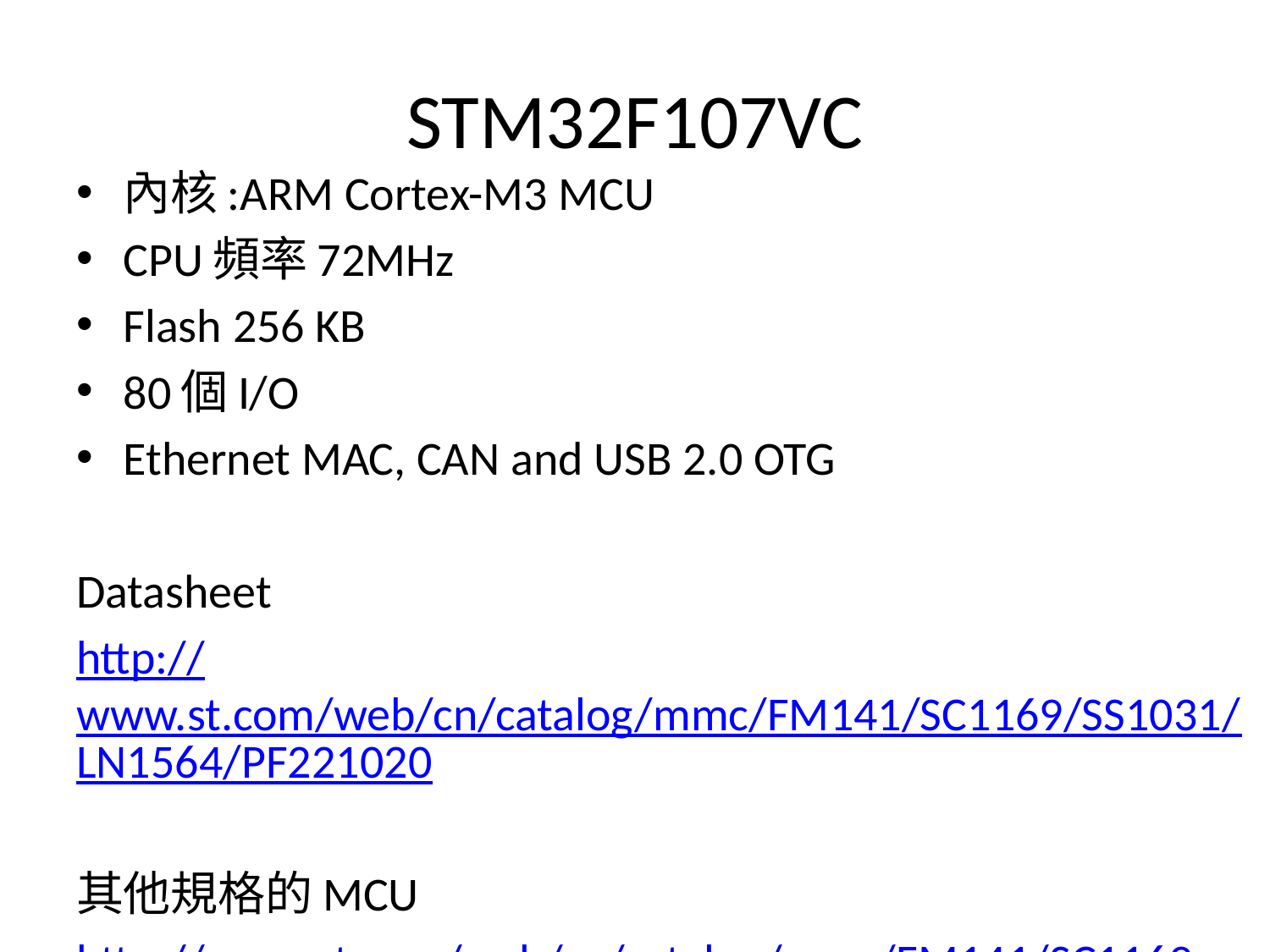

# STM32F107VC
內核:ARM Cortex-M3 MCU
CPU頻率72MHz
Flash 256 KB
80個I/O
Ethernet MAC, CAN and USB 2.0 OTG

Datasheet
http://www.st.com/web/cn/catalog/mmc/FM141/SC1169/SS1031/LN1564/PF221020

其他規格的MCU
http://www.st.com/web/cn/catalog/mmc/FM141/SC1169